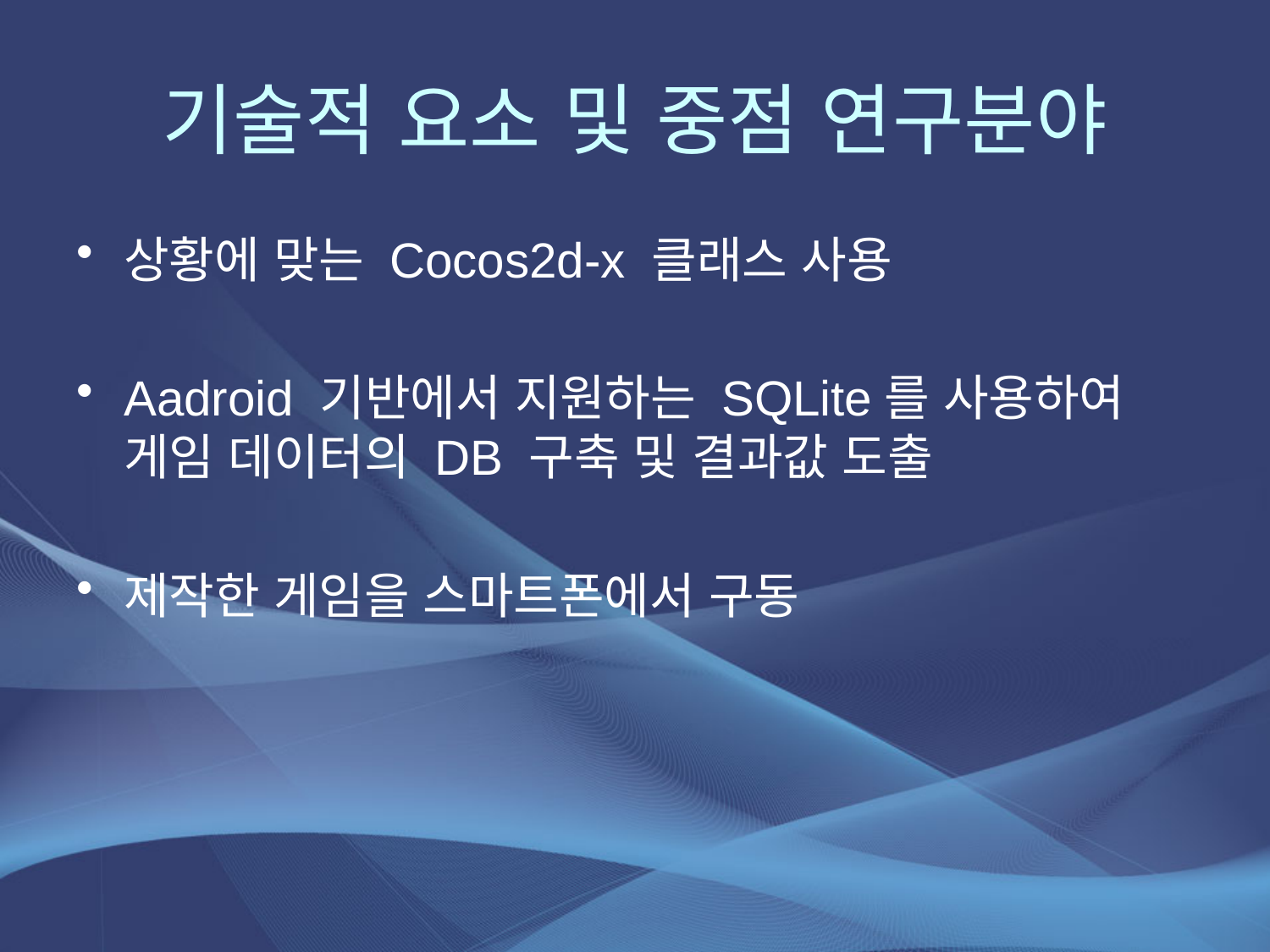

# 기술적 요소 및 중점 연구분야
상황에 맞는 Cocos2d-x 클래스 사용

Aadroid 기반에서 지원하는 SQLite를 사용하여 게임 데이터의 DB 구축 및 결과값 도출

제작한 게임을 스마트폰에서 구동